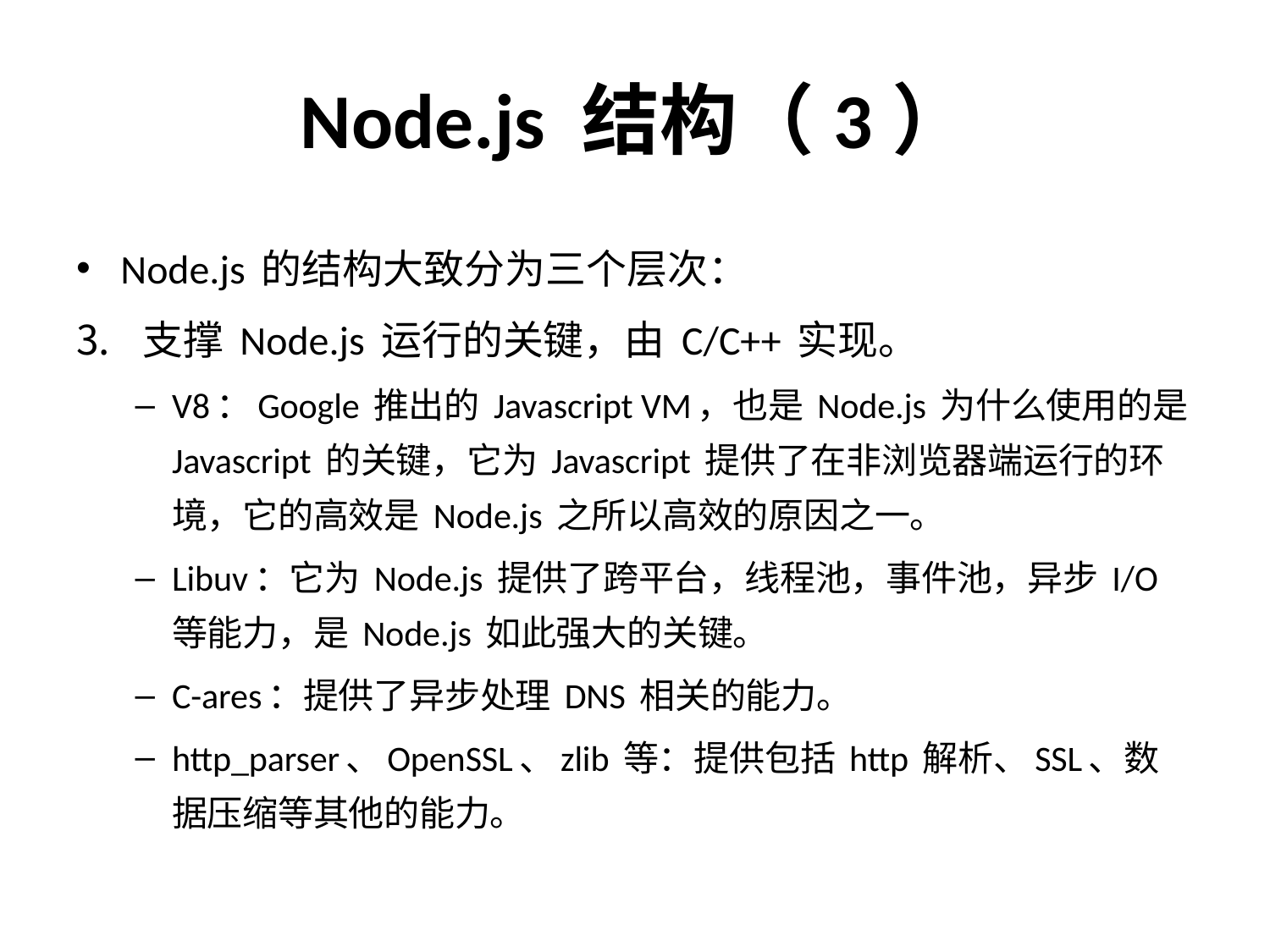

# Node.js 结构（3）
Node.js 的结构大致分为三个层次：
支撑 Node.js 运行的关键，由 C/C++ 实现。
V8：Google 推出的 Javascript VM，也是 Node.js 为什么使用的是 Javascript 的关键，它为 Javascript 提供了在非浏览器端运行的环境，它的高效是 Node.js 之所以高效的原因之一。
Libuv：它为 Node.js 提供了跨平台，线程池，事件池，异步 I/O 等能力，是 Node.js 如此强大的关键。
C-ares：提供了异步处理 DNS 相关的能力。
http_parser、OpenSSL、zlib 等：提供包括 http 解析、SSL、数据压缩等其他的能力。